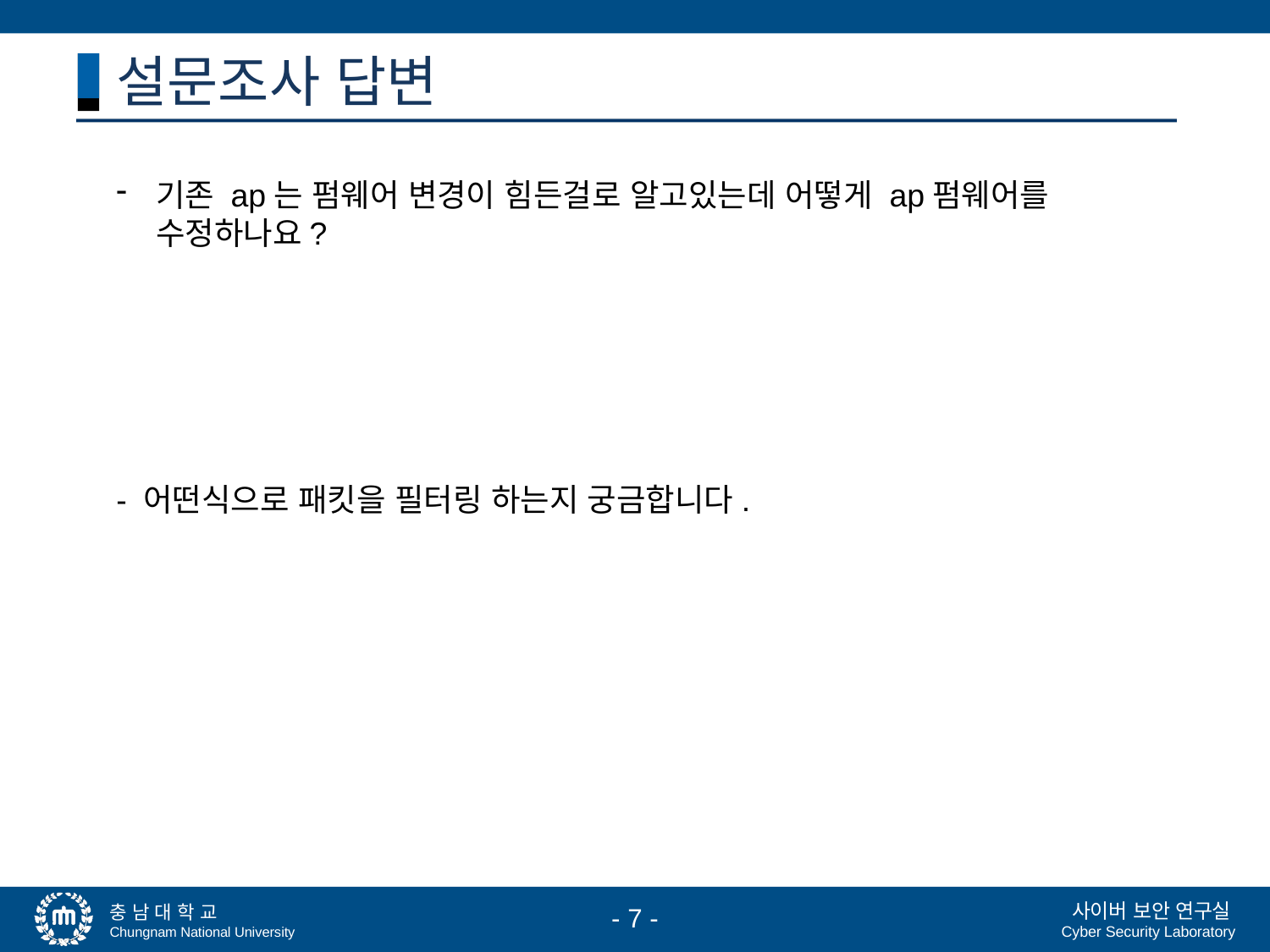

# 설문조사 답변
기존 ap는 펌웨어 변경이 힘든걸로 알고있는데 어떻게 ap펌웨어를 수정하나요?

- 어떤식으로 패킷을 필터링 하는지 궁금합니다.